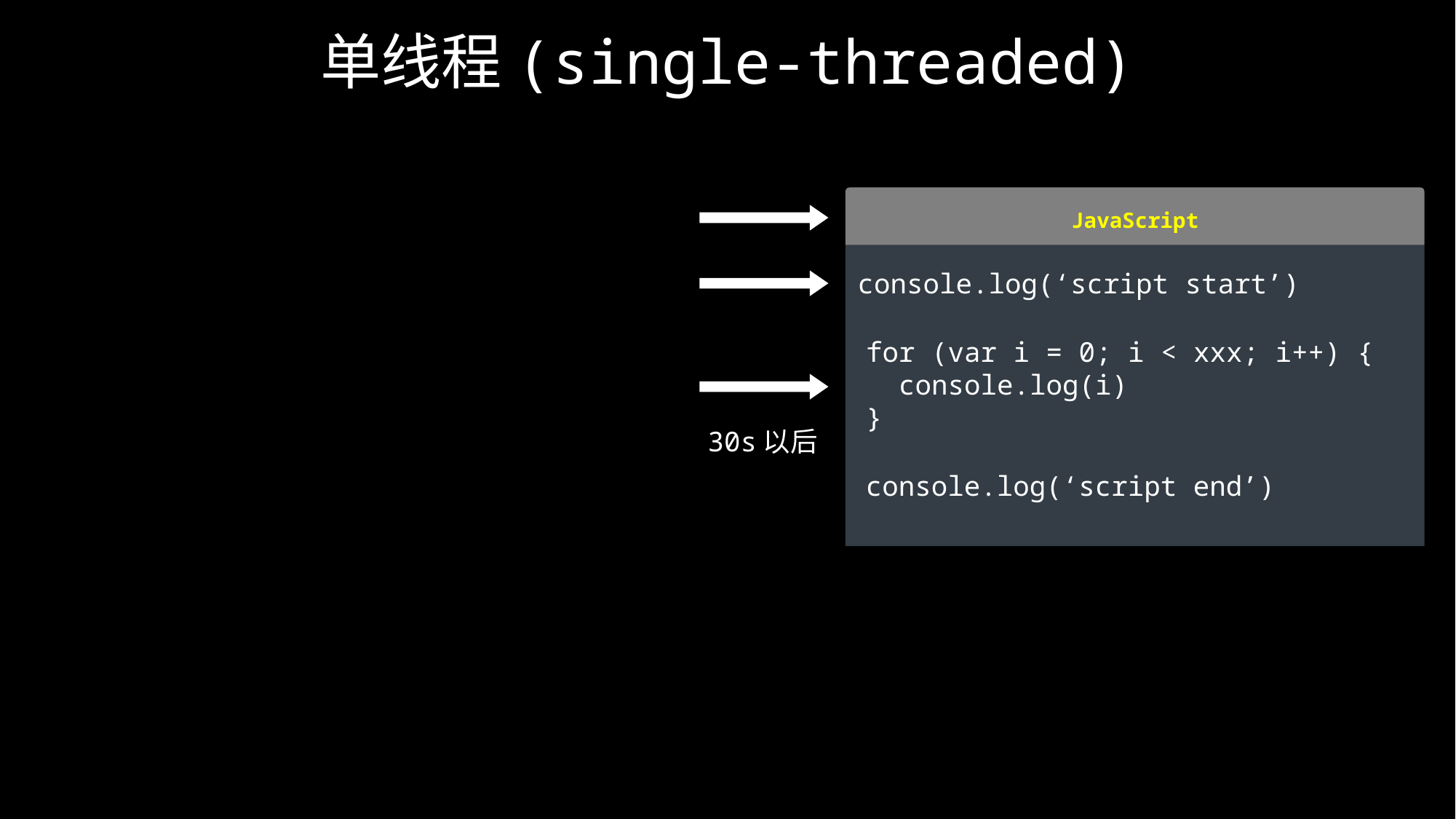

单线程(single-threaded)
JavaScript

console.log(‘script start’)

for (var i = 0; i < xxx; i++) {
  console.log(i)
}

30s以后
console.log(‘script end’)